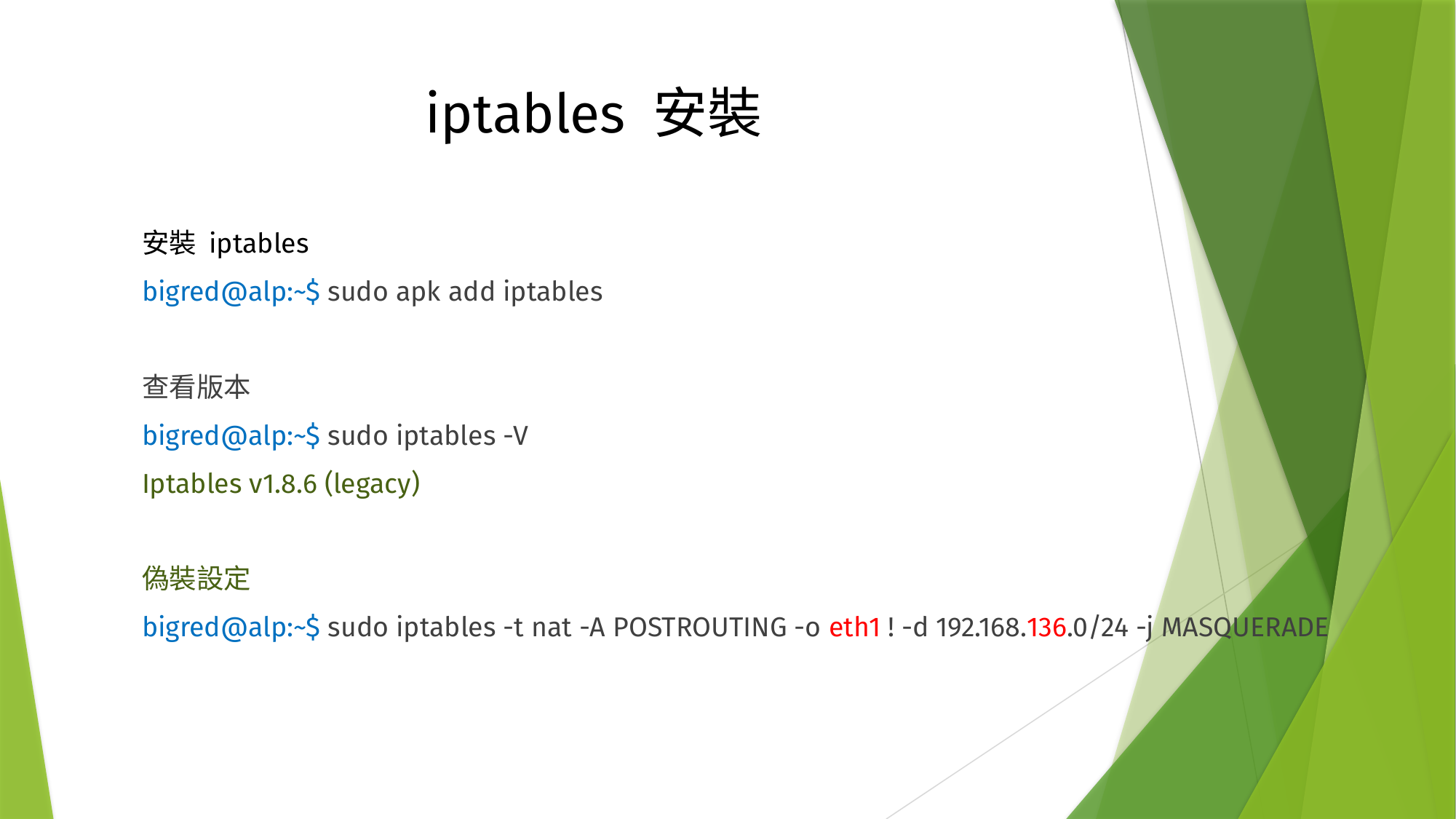

# iptables 安裝
安裝 iptables
bigred@alp:~$ sudo apk add iptables

查看版本
bigred@alp:~$ sudo iptables -V
Iptables v1.8.6 (legacy)

偽裝設定
bigred@alp:~$ sudo iptables -t nat -A POSTROUTING -o eth1 ! -d 192.168.136.0/24 -j MASQUERADE